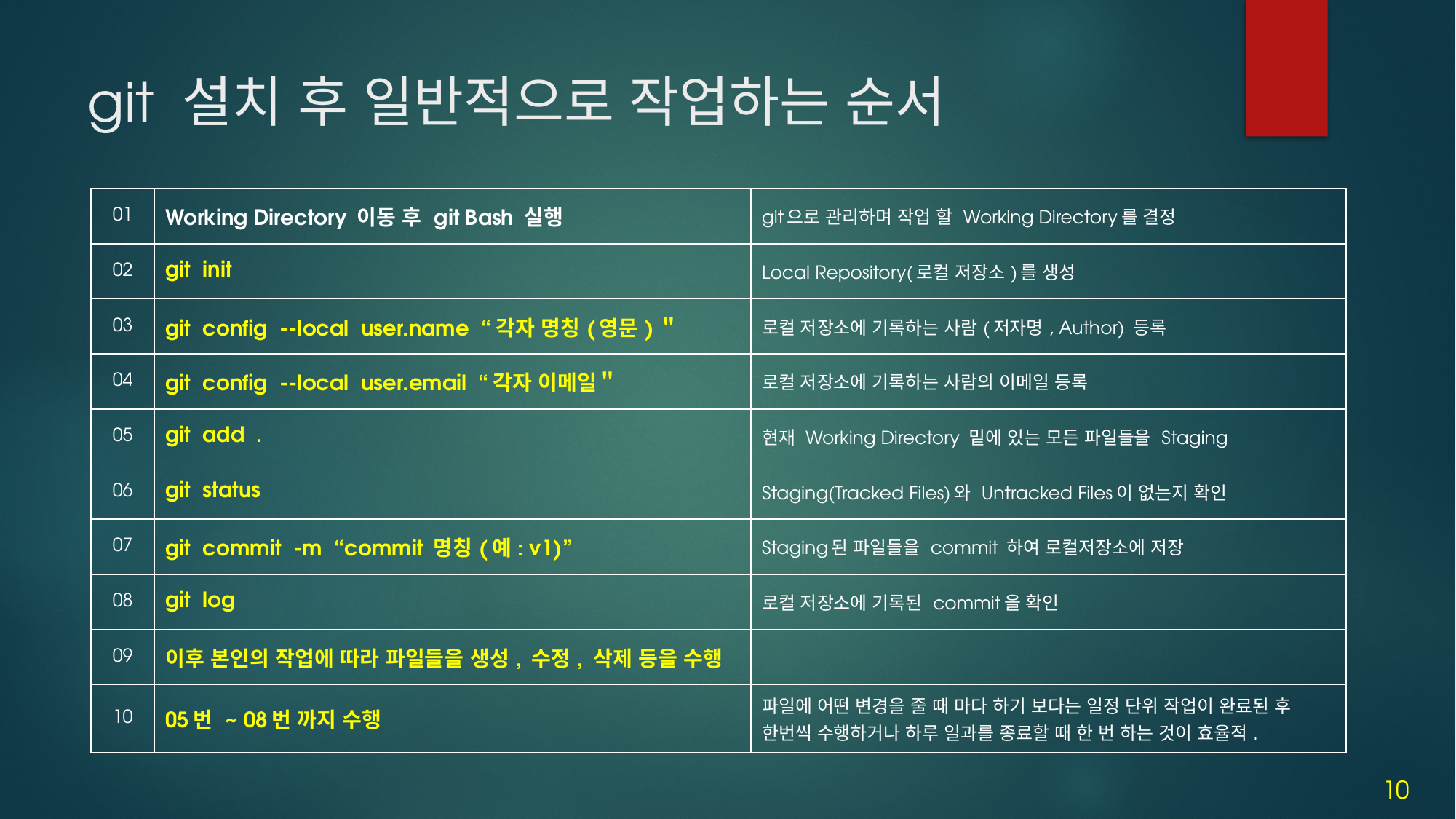

# git 설치 후 일반적으로 작업하는 순서
| 01 | Working Directory 이동 후 git Bash 실행 | git으로 관리하며 작업 할 Working Directory를 결정 |
| --- | --- | --- |
| 02 | git init | Local Repository(로컬 저장소)를 생성 |
| 03 | git config --local user.name “각자 명칭(영문)＂ | 로컬 저장소에 기록하는 사람(저자명, Author) 등록 |
| 04 | git config --local user.email “각자 이메일＂ | 로컬 저장소에 기록하는 사람의 이메일 등록 |
| 05 | git add . | 현재 Working Directory 밑에 있는 모든 파일들을 Staging |
| 06 | git status | Staging(Tracked Files)와 Untracked Files이 없는지 확인 |
| 07 | git commit -m “commit 명칭(예: v1)” | Staging된 파일들을 commit 하여 로컬저장소에 저장 |
| 08 | git log | 로컬 저장소에 기록된 commit을 확인 |
| 09 | 이후 본인의 작업에 따라 파일들을 생성, 수정, 삭제 등을 수행 |  |
| 10 | 05번 ~ 08번 까지 수행 | 파일에 어떤 변경을 줄 때 마다 하기 보다는 일정 단위 작업이 완료된 후 한번씩 수행하거나 하루 일과를 종료할 때 한 번 하는 것이 효율적. |
10